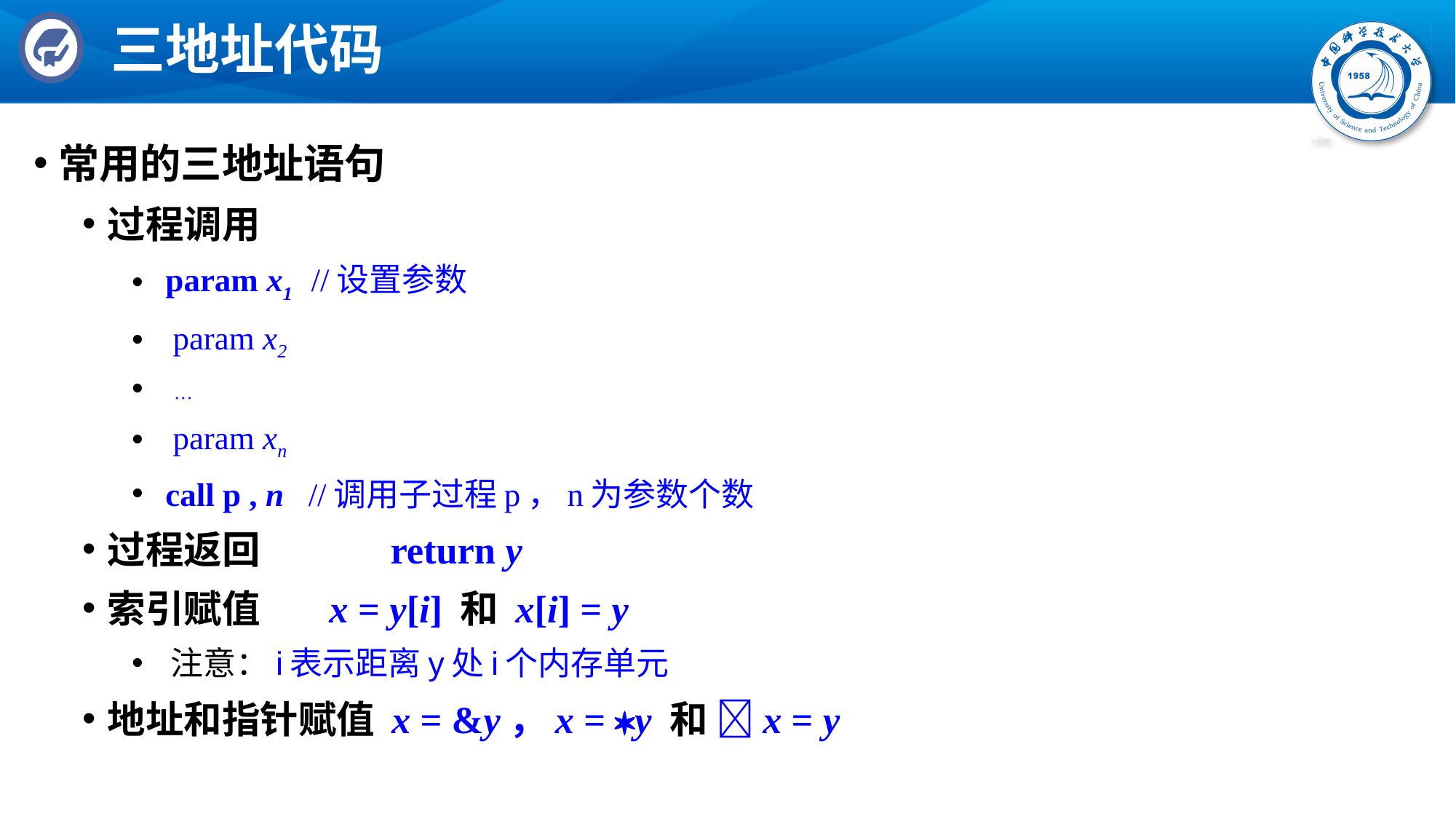

# 三地址代码
常用的三地址语句
过程调用
 param x1    //设置参数
  param x2
    …
  param xn
 call p , n   //调用子过程p，n为参数个数
过程返回              return y
索引赋值       x = y[i] 和 x[i] = y
 注意：i表示距离y处i个内存单元
地址和指针赋值 x = &y，x = ∗y 和 ∗x = y